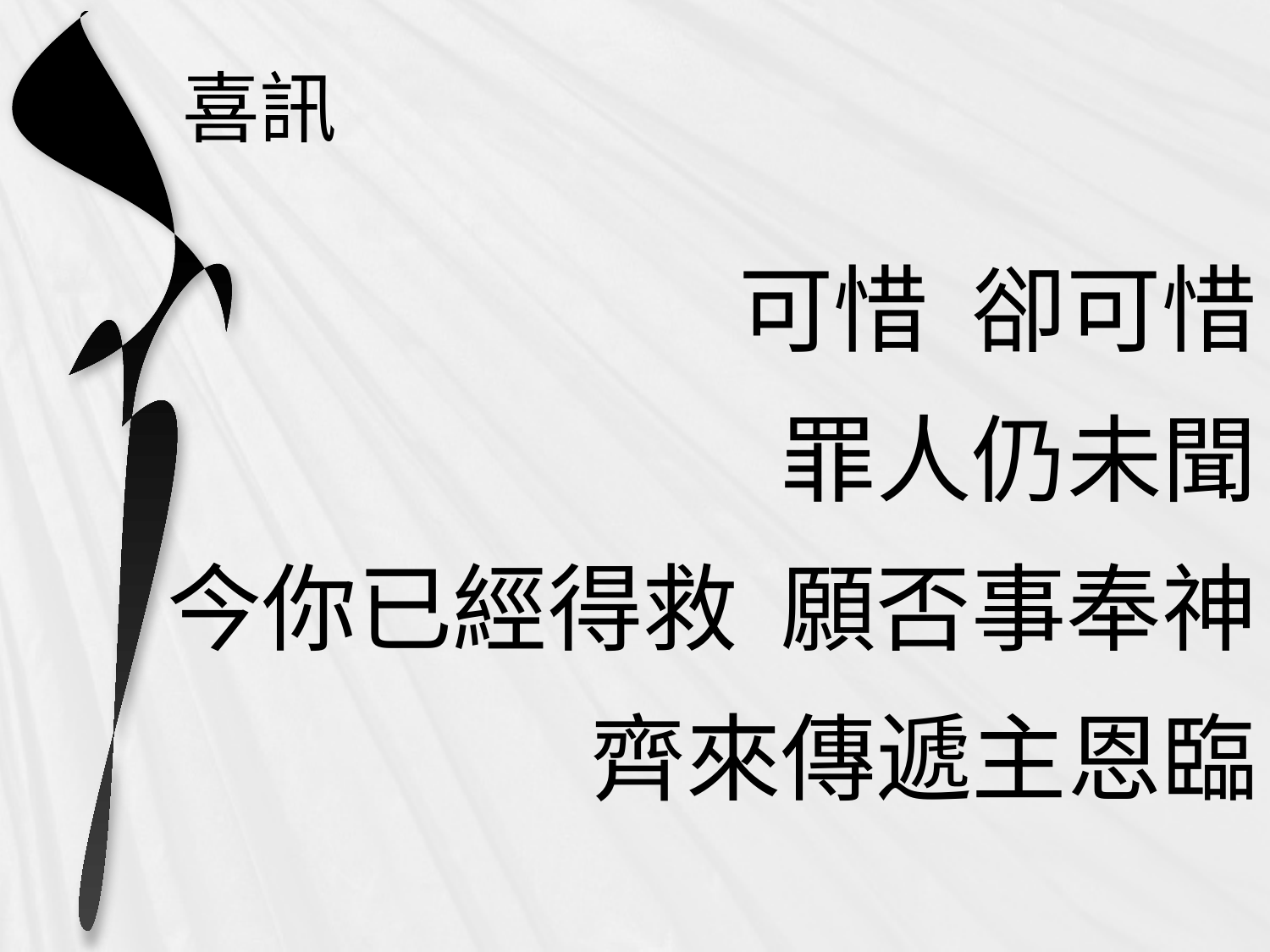

# 喜訊
可惜  卻可惜
罪人仍未聞
今你已經得救  願否事奉神
齊來傳遞主恩臨